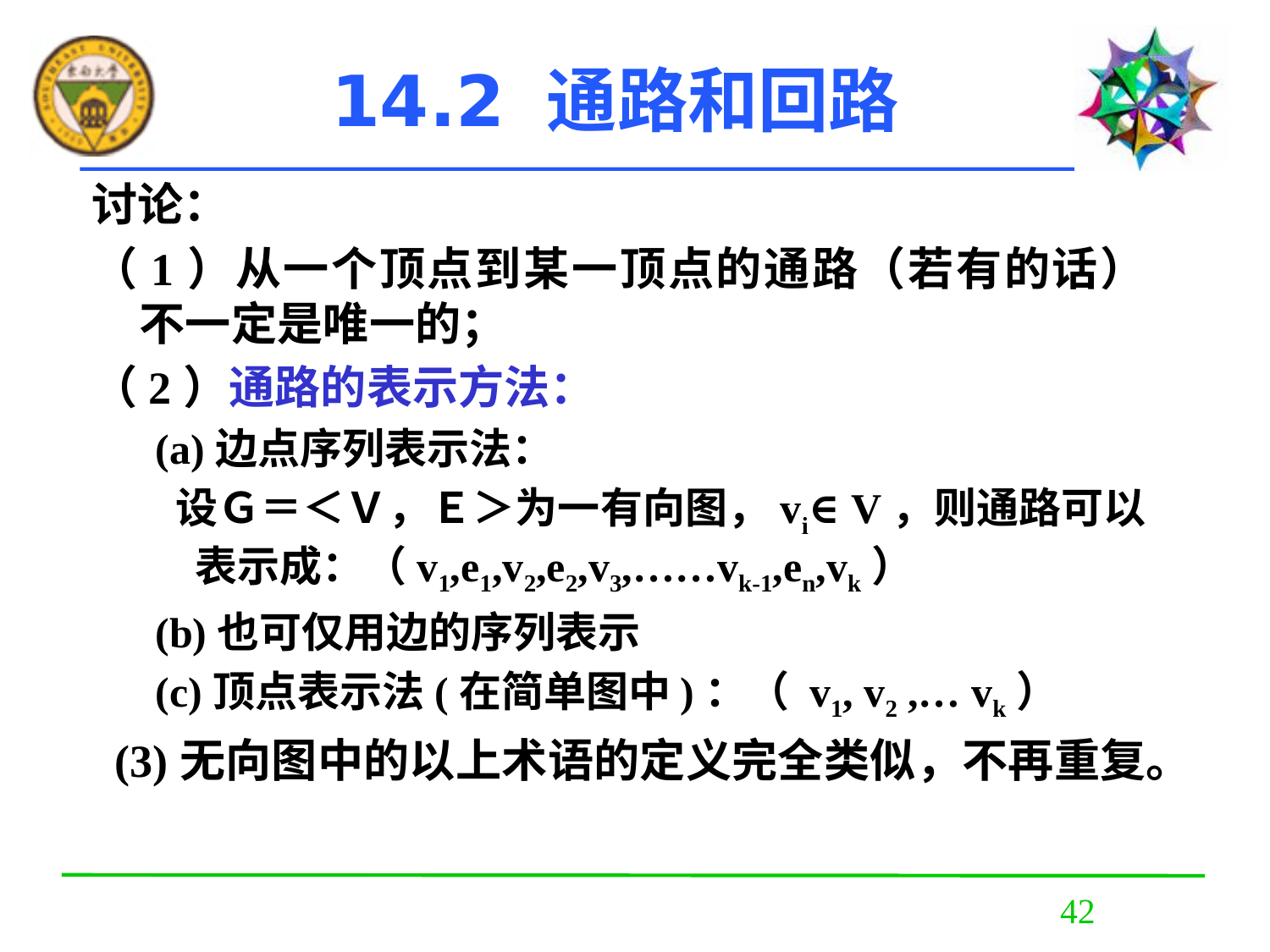

# 14.2 通路和回路
讨论：
（1）从一个顶点到某一顶点的通路（若有的话）不一定是唯一的；
（2）通路的表示方法：
(a)边点序列表示法：
 设Ｇ＝＜Ｖ，Ｅ＞为一有向图，vi∈V，则通路可以表示成：（v1,e1,v2,e2,v3,……vk-1,en,vk）
(b)也可仅用边的序列表示
(c)顶点表示法(在简单图中)：（ v1, v2 ,… vk）
  (3)无向图中的以上术语的定义完全类似，不再重复。